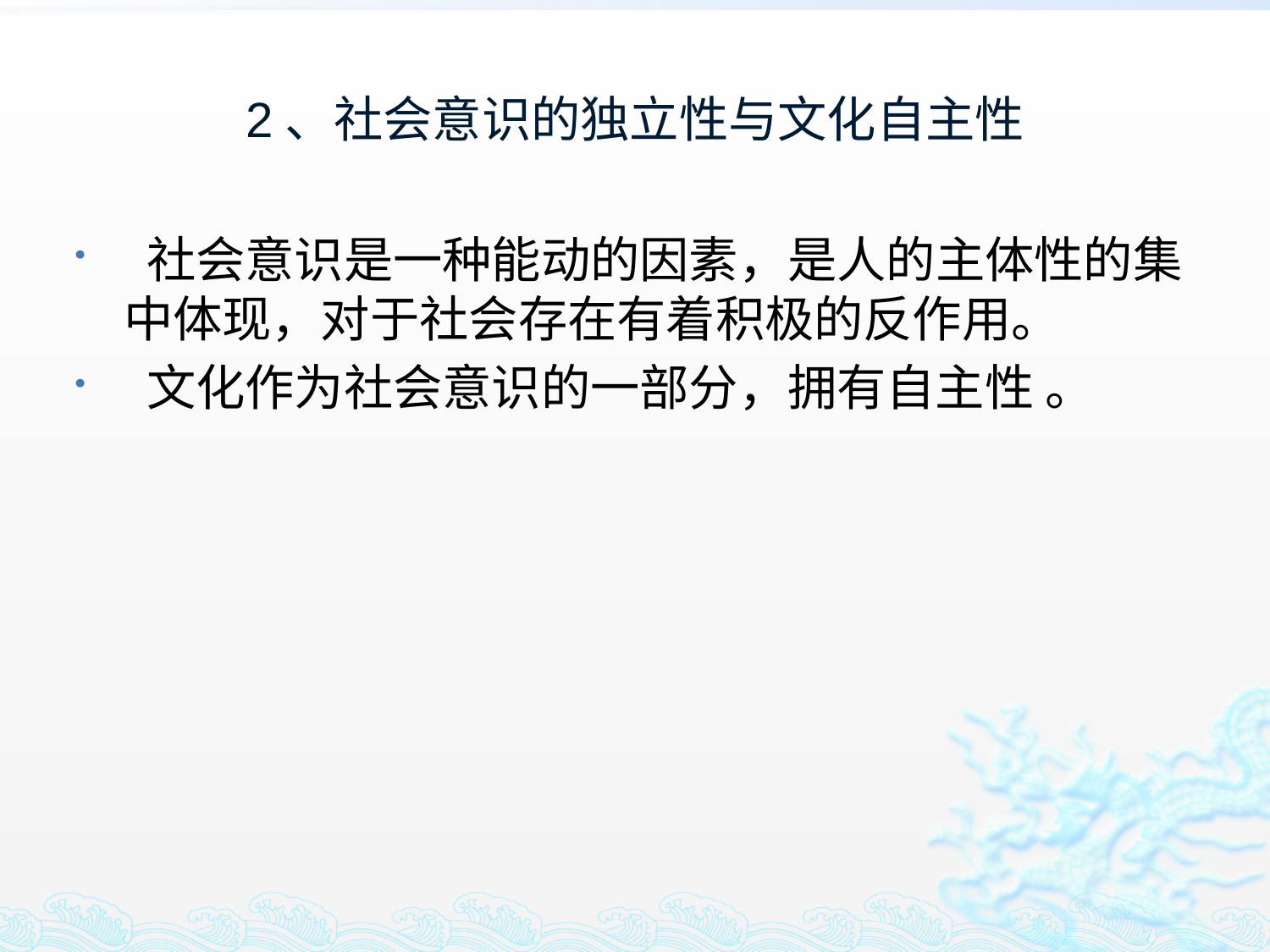

# 2、社会意识的独立性与文化自主性
 社会意识是一种能动的因素，是人的主体性的集中体现，对于社会存在有着积极的反作用。
 文化作为社会意识的一部分，拥有自主性 。